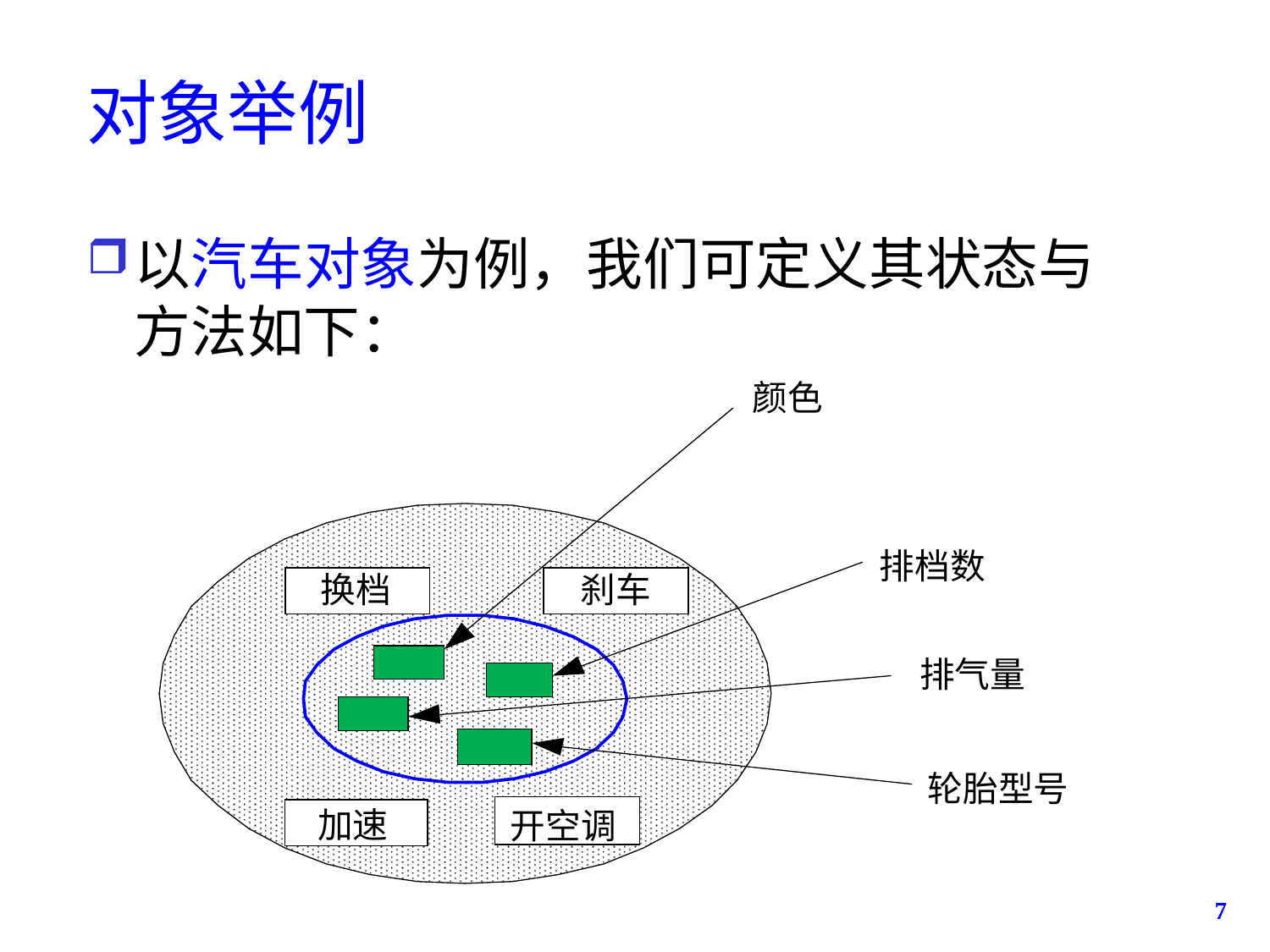

# 对象举例
以汽车对象为例，我们可定义其状态与方法如下：

颜色

排档数

换档
刹车

排气量

轮胎型号

加速
开空调
7